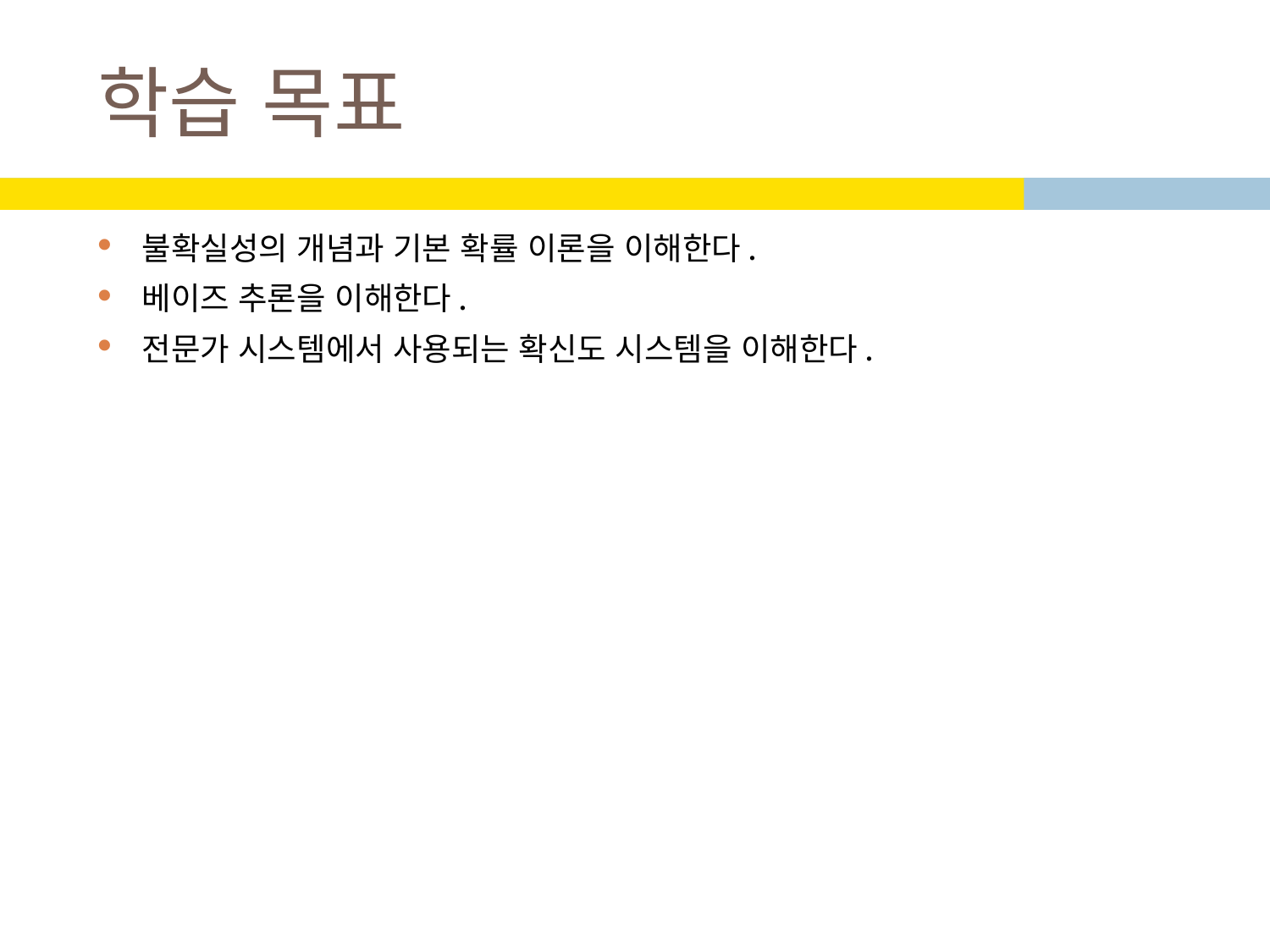

# 학습 목표
불확실성의 개념과 기본 확률 이론을 이해한다.
베이즈 추론을 이해한다.
전문가 시스템에서 사용되는 확신도 시스템을 이해한다.